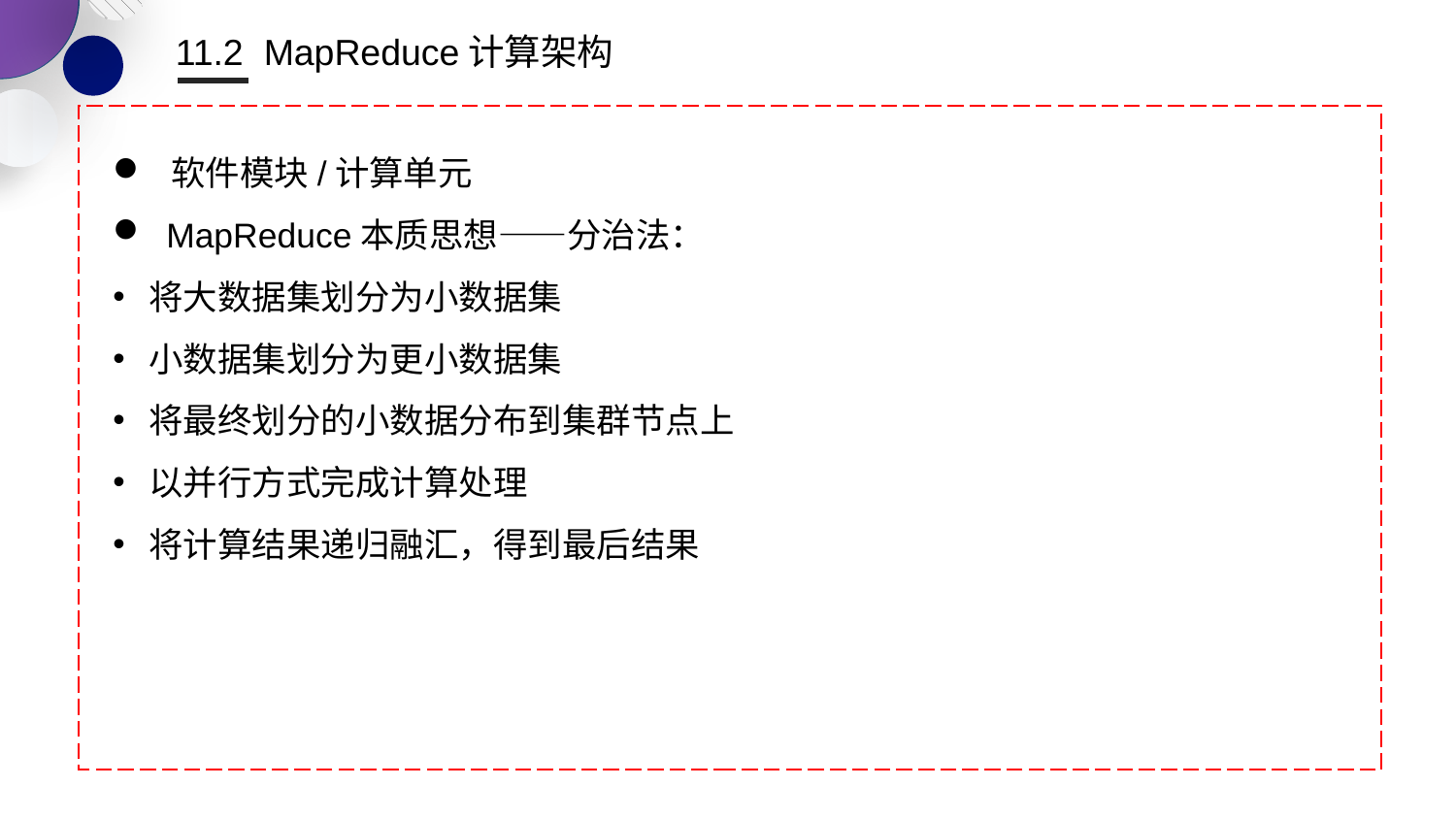

11.2  MapReduce计算架构

  软件模块/计算单元
  MapReduce本质思想——分治法：
  将大数据集划分为小数据集
  小数据集划分为更小数据集
  将最终划分的小数据分布到集群节点上
  以并行方式完成计算处理
  将计算结果递归融汇，得到最后结果